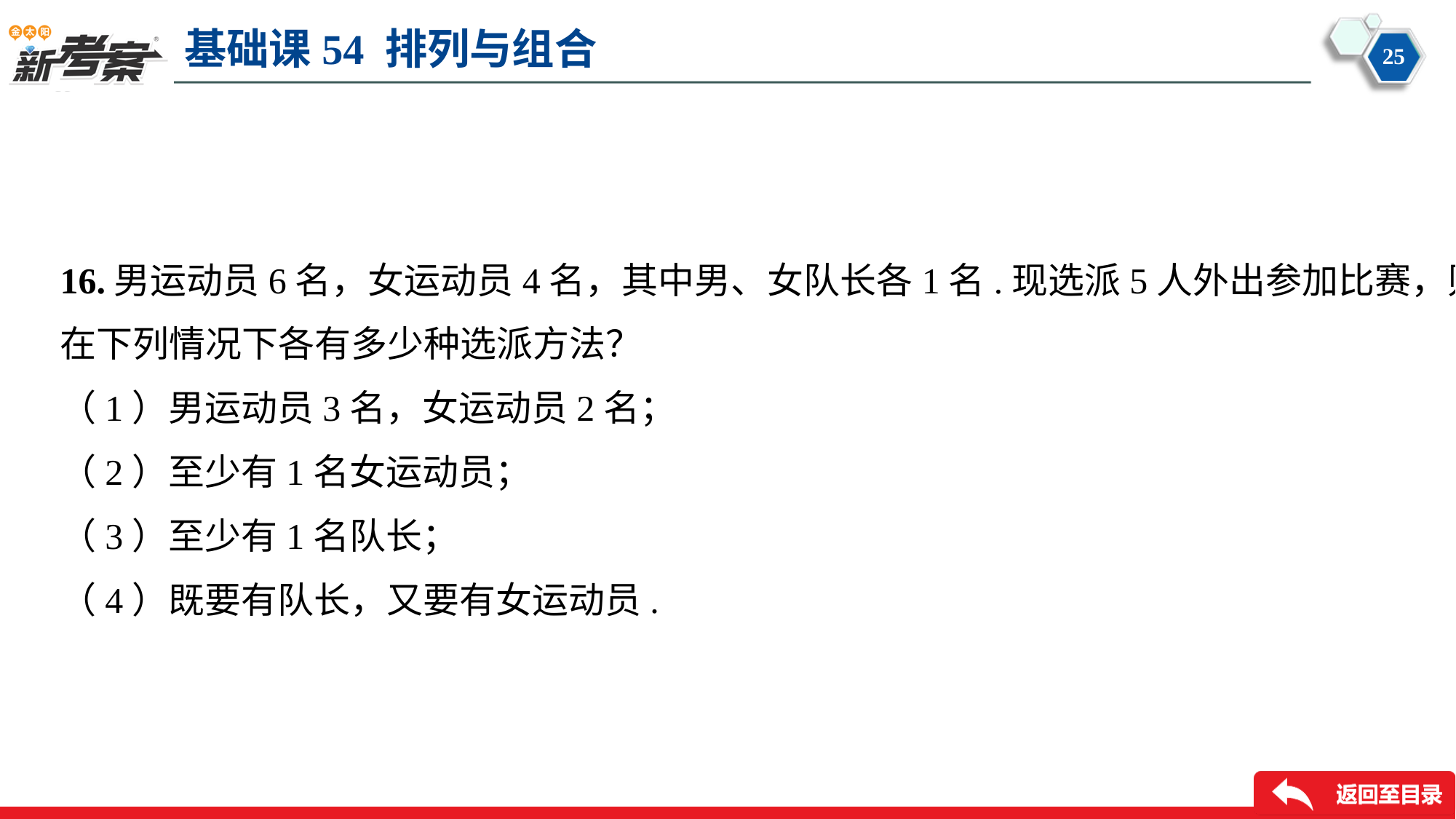

16.男运动员6名，女运动员4名，其中男、女队长各1名.现选派5人外出参加比赛，则
在下列情况下各有多少种选派方法？
（1）男运动员3名，女运动员2名；
（2）至少有1名女运动员；
（3）至少有1名队长；
（4）既要有队长，又要有女运动员.